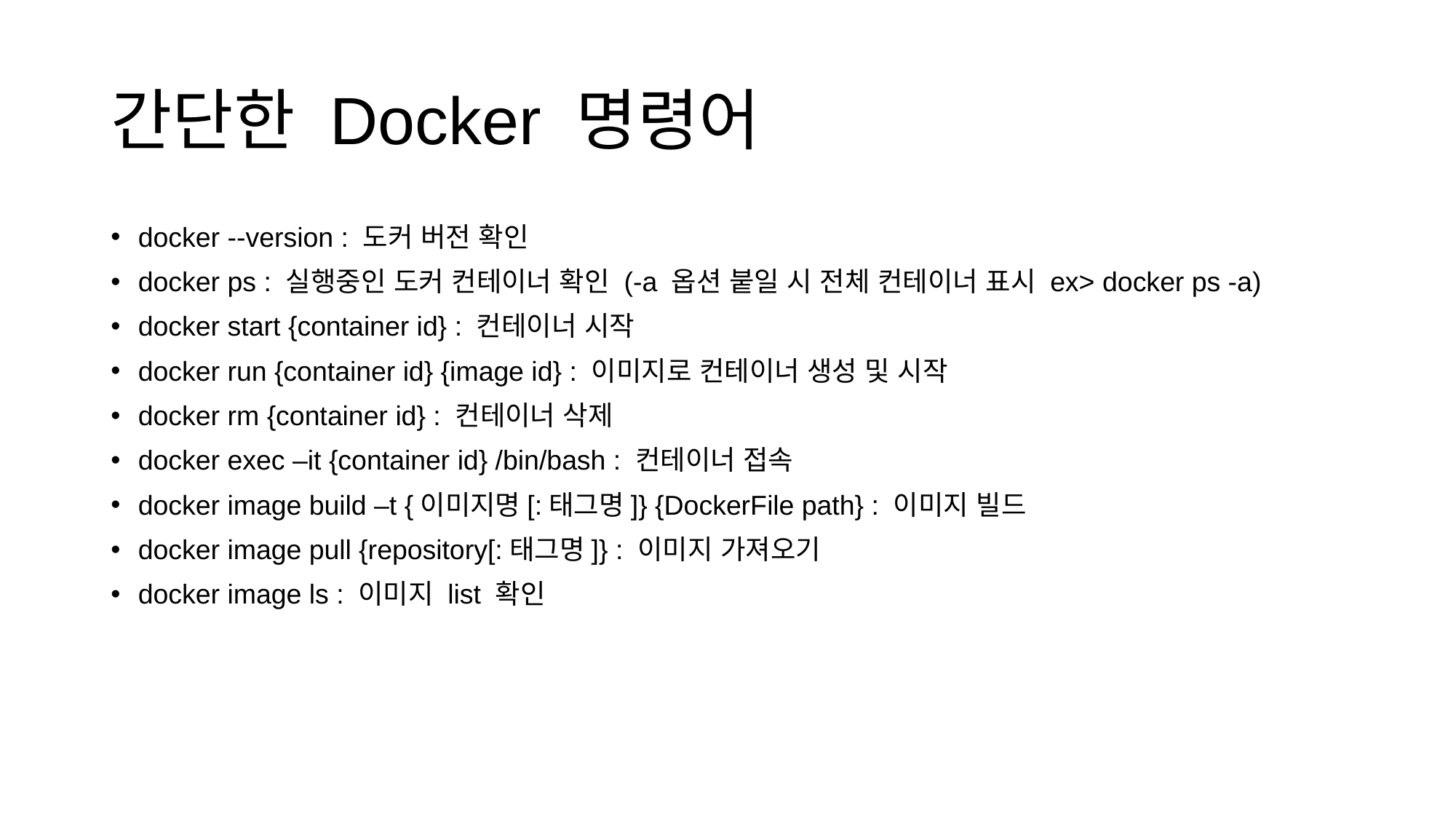

# 간단한 Docker 명령어
docker --version : 도커 버전 확인
docker ps : 실행중인 도커 컨테이너 확인 (-a 옵션 붙일 시 전체 컨테이너 표시 ex> docker ps -a)
docker start {container id} : 컨테이너 시작
docker run {container id} {image id} : 이미지로 컨테이너 생성 및 시작
docker rm {container id} : 컨테이너 삭제
docker exec –it {container id} /bin/bash : 컨테이너 접속
docker image build –t {이미지명[:태그명]} {DockerFile path} : 이미지 빌드
docker image pull {repository[:태그명]} : 이미지 가져오기
docker image ls : 이미지 list 확인